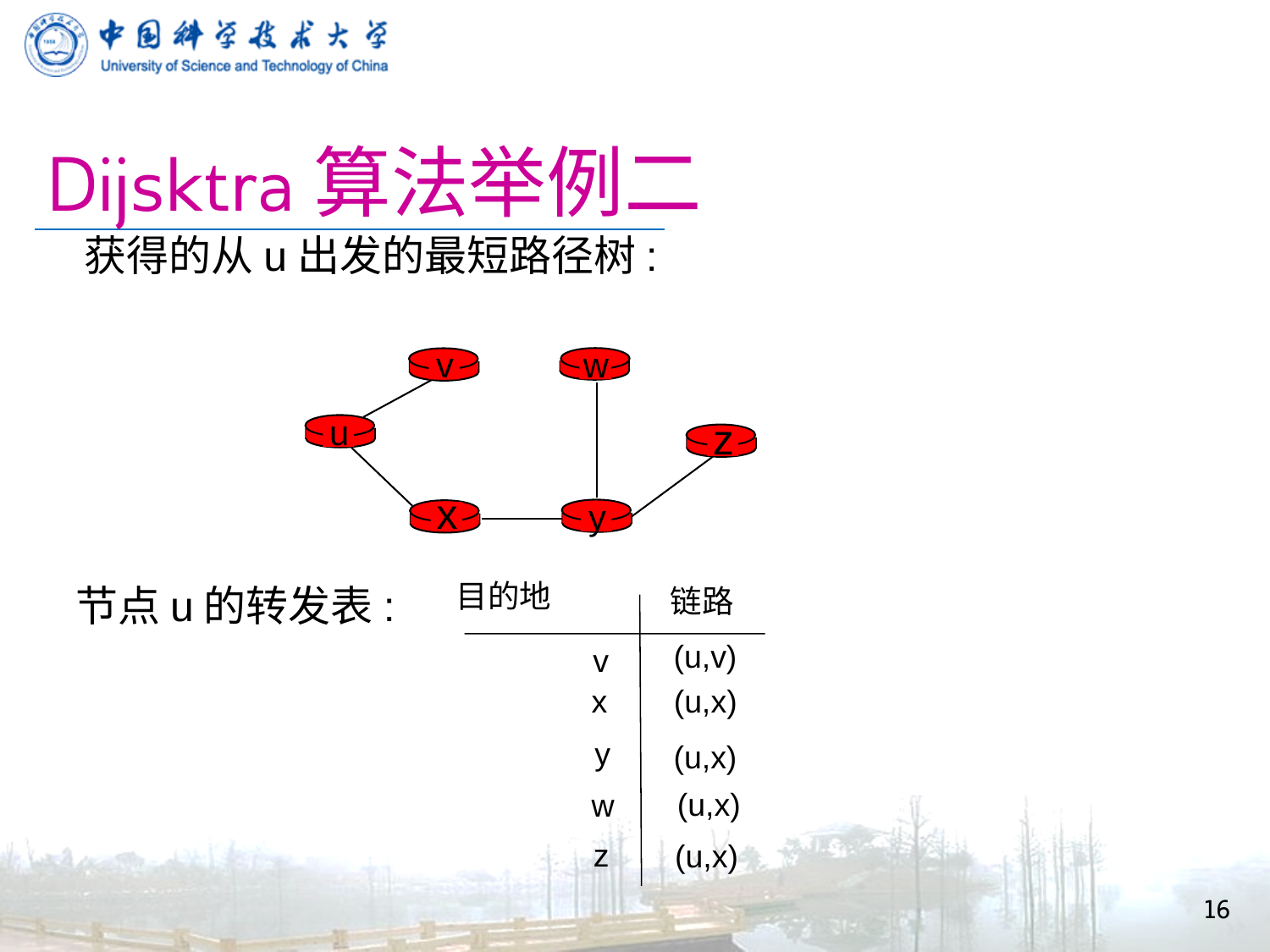

# Dijsktra算法举例二
获得的从u出发的最短路径树:
v

w

u

z

x

y

目的地
链路

(u,v)

v
(u,x)
x
y
(u,x)
(u,x)
w
z
(u,x)
节点u的转发表:
16